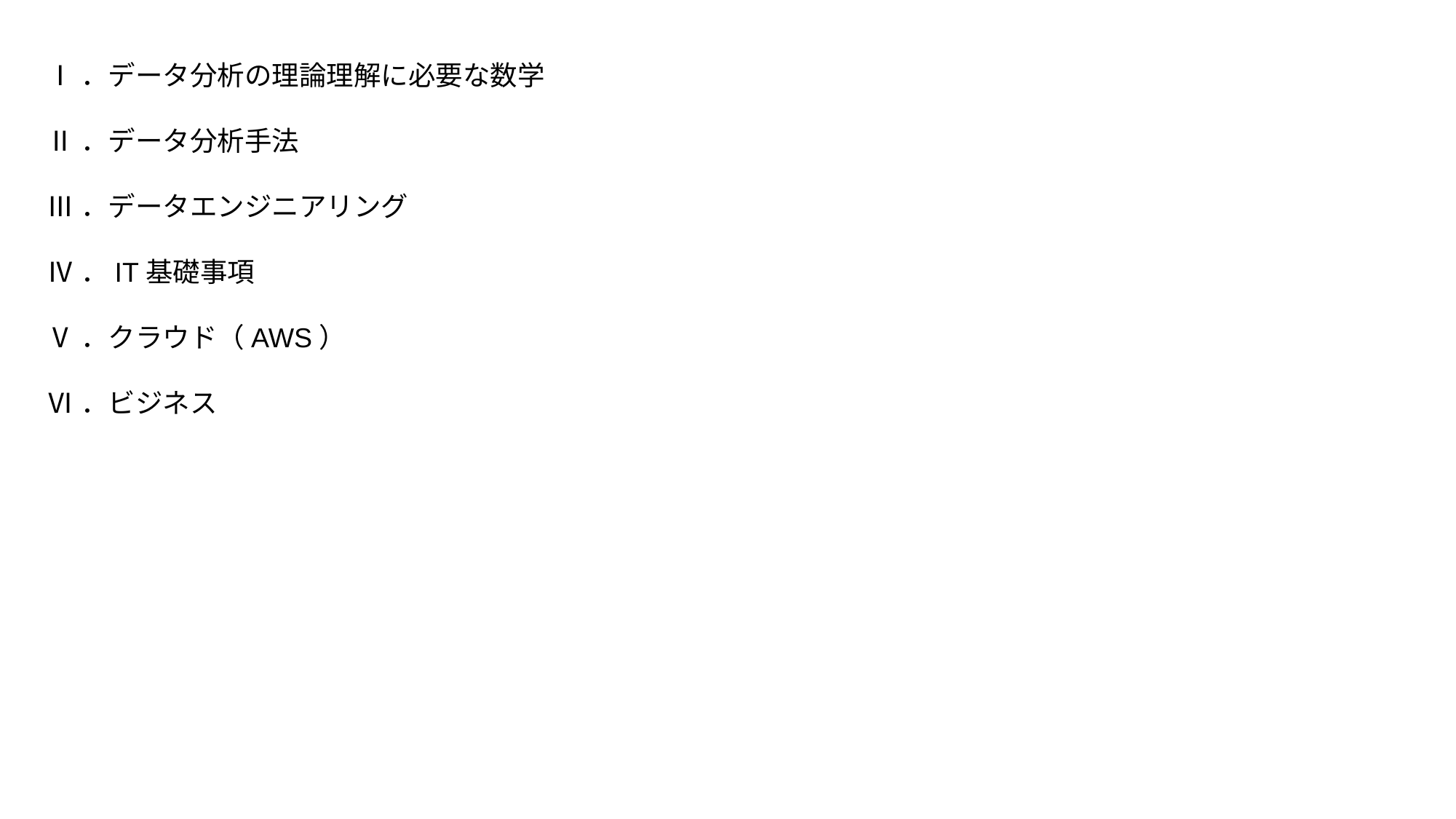

Ⅰ．データ分析の理論理解に必要な数学

Ⅱ．データ分析手法

Ⅲ．データエンジニアリング

Ⅳ．IT基礎事項

Ⅴ．クラウド（AWS）

Ⅵ．ビジネス